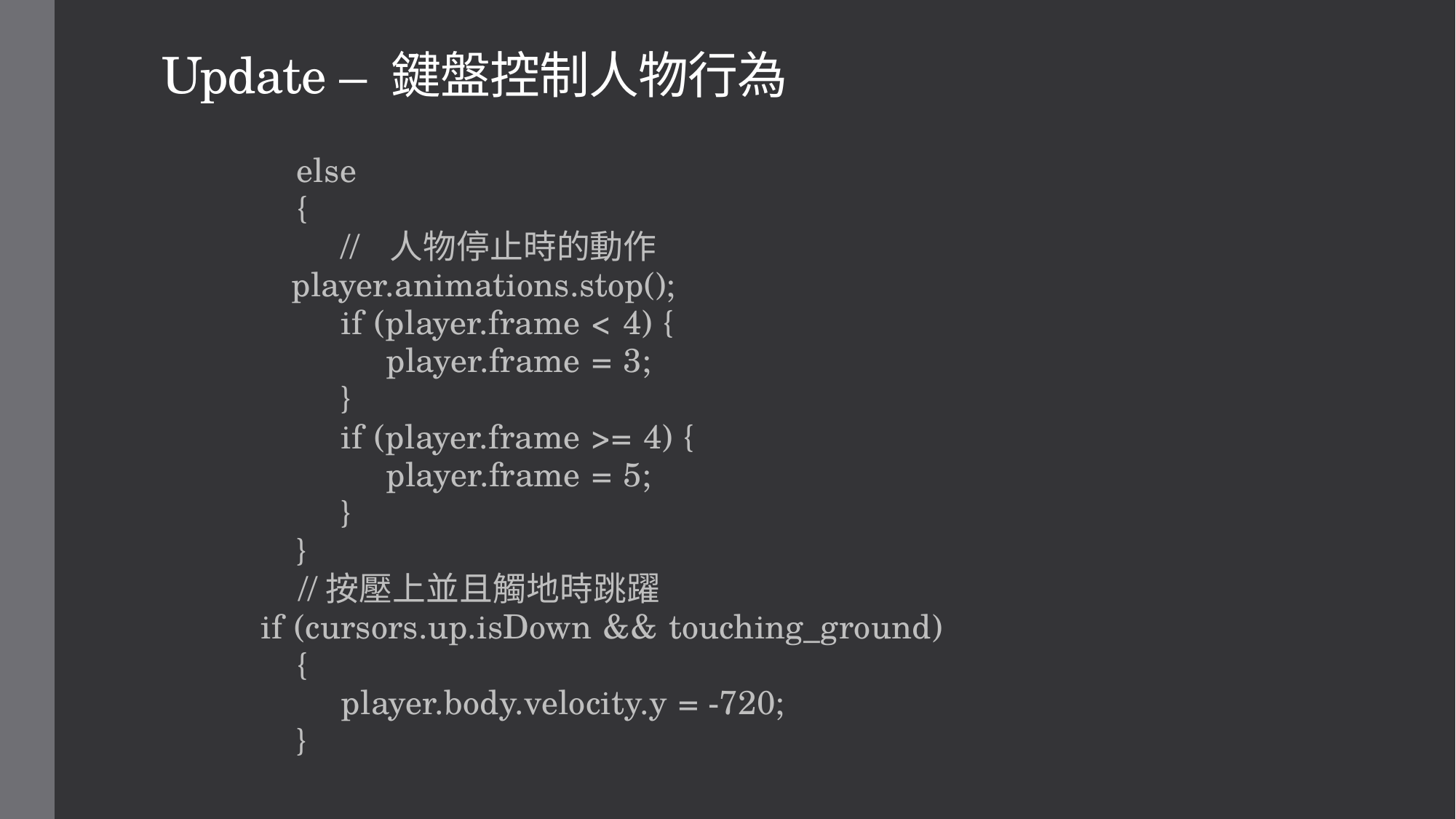

# Update – 鍵盤控制人物行為
            else
            {
                //  人物停止時的動作
                player.animations.stop();
                if (player.frame < 4) {
                    player.frame = 3;
                }
                if (player.frame >= 4) {
                    player.frame = 5;
                }
            }
	   //按壓上並且觸地時跳躍
            if (cursors.up.isDown && touching_ground)
            {
                player.body.velocity.y = -720;
            }